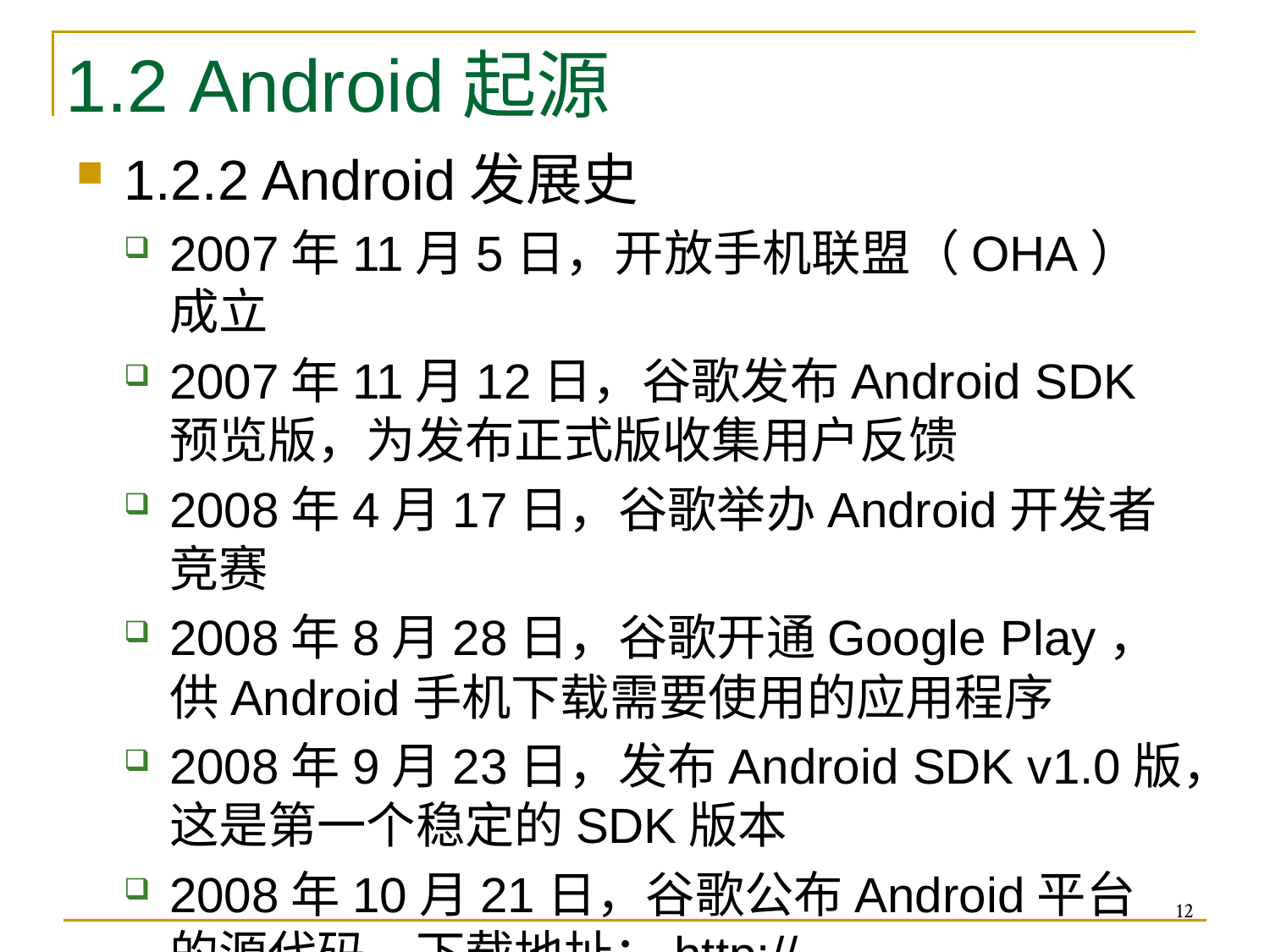

# 1.2 Android起源
1.2.2 Android发展史
2007年11月5日，开放手机联盟（OHA）成立
2007年11月12日，谷歌发布Android SDK预览版，为发布正式版收集用户反馈
2008年4月17日，谷歌举办Android开发者竞赛
2008年8月28日，谷歌开通Google Play，供Android手机下载需要使用的应用程序
2008年9月23日，发布Android SDK v1.0版，这是第一个稳定的SDK版本
2008年10月21日，谷歌公布Android平台的源代码，下载地址：http://source.android.com

12